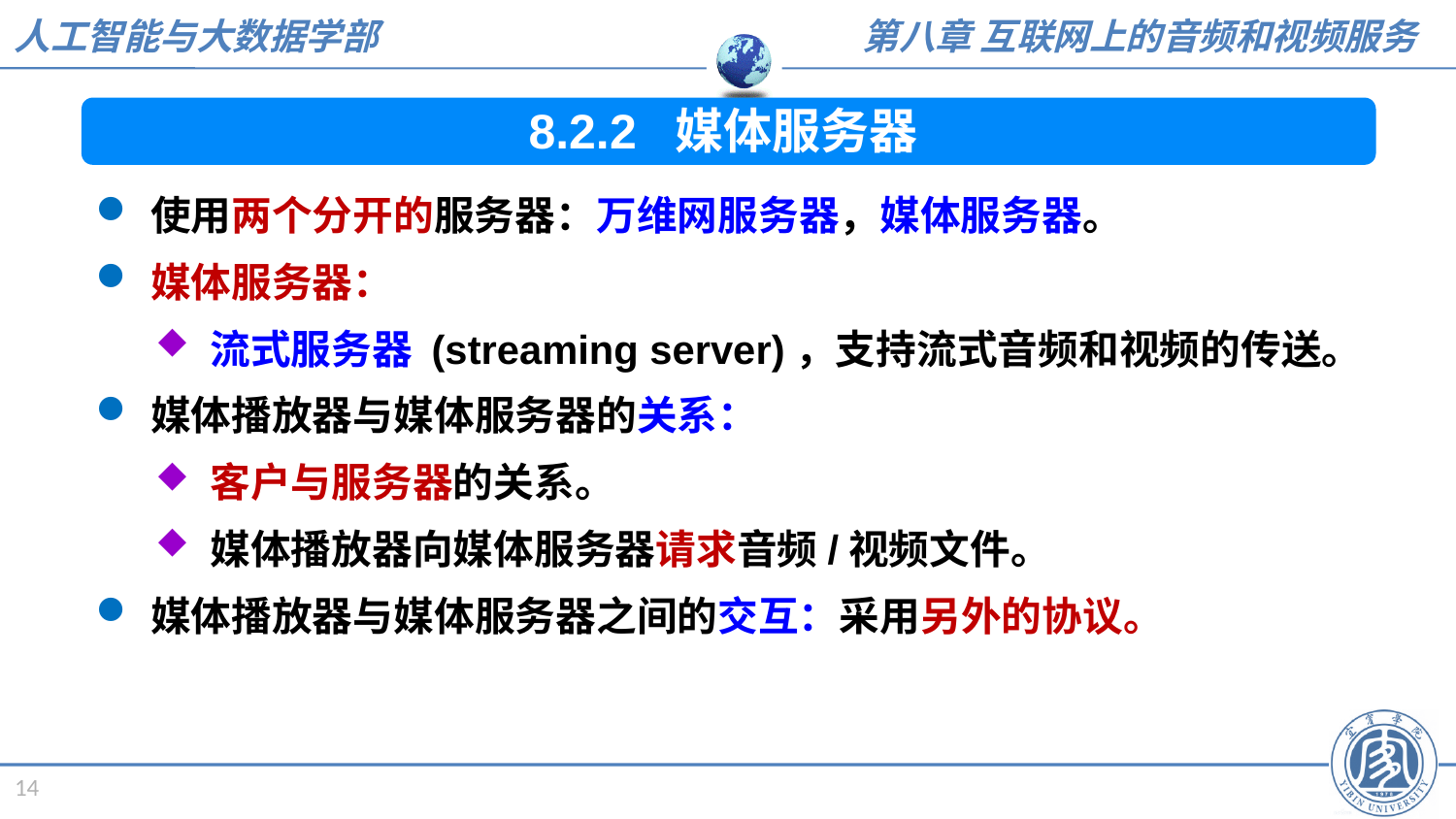

8.2.2  媒体服务器

使用两个分开的服务器：万维网服务器，媒体服务器。
媒体服务器：
流式服务器 (streaming server)，支持流式音频和视频的传送。
媒体播放器与媒体服务器的关系：
客户与服务器的关系。
媒体播放器向媒体服务器请求音频/视频文件。
媒体播放器与媒体服务器之间的交互：采用另外的协议。
14